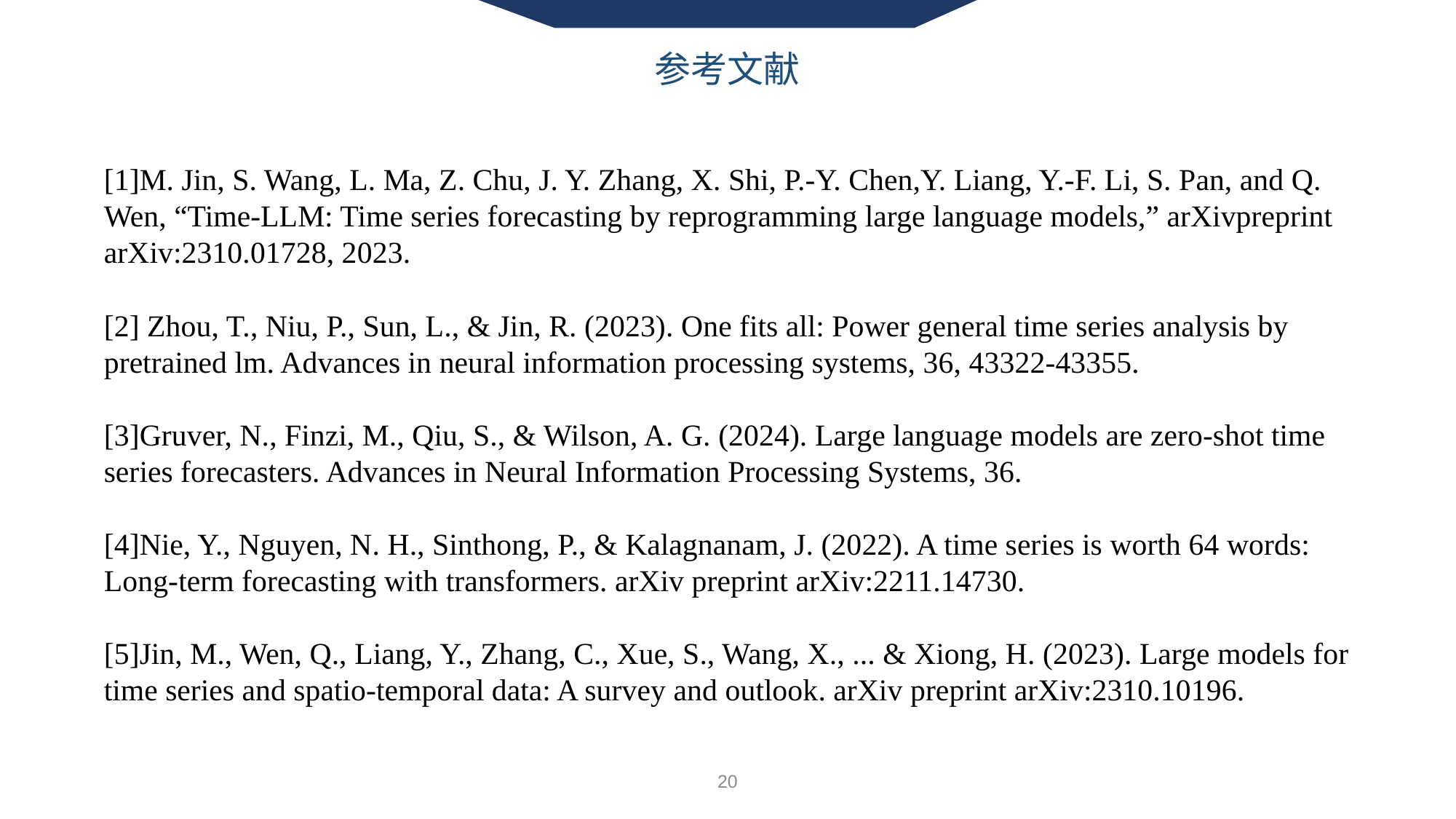

参考文献
[1]M. Jin, S. Wang, L. Ma, Z. Chu, J. Y. Zhang, X. Shi, P.-Y. Chen,Y. Liang, Y.-F. Li, S. Pan, and Q. Wen, “Time-LLM: Time series forecasting by reprogramming large language models,” arXivpreprint arXiv:2310.01728, 2023.

[2] Zhou, T., Niu, P., Sun, L., & Jin, R. (2023). One fits all: Power general time series analysis by pretrained lm. Advances in neural information processing systems, 36, 43322-43355.

[3]Gruver, N., Finzi, M., Qiu, S., & Wilson, A. G. (2024). Large language models are zero-shot time series forecasters. Advances in Neural Information Processing Systems, 36.

[4]Nie, Y., Nguyen, N. H., Sinthong, P., & Kalagnanam, J. (2022). A time series is worth 64 words: Long-term forecasting with transformers. arXiv preprint arXiv:2211.14730.

[5]Jin, M., Wen, Q., Liang, Y., Zhang, C., Xue, S., Wang, X., ... & Xiong, H. (2023). Large models for time series and spatio-temporal data: A survey and outlook. arXiv preprint arXiv:2310.10196.
20